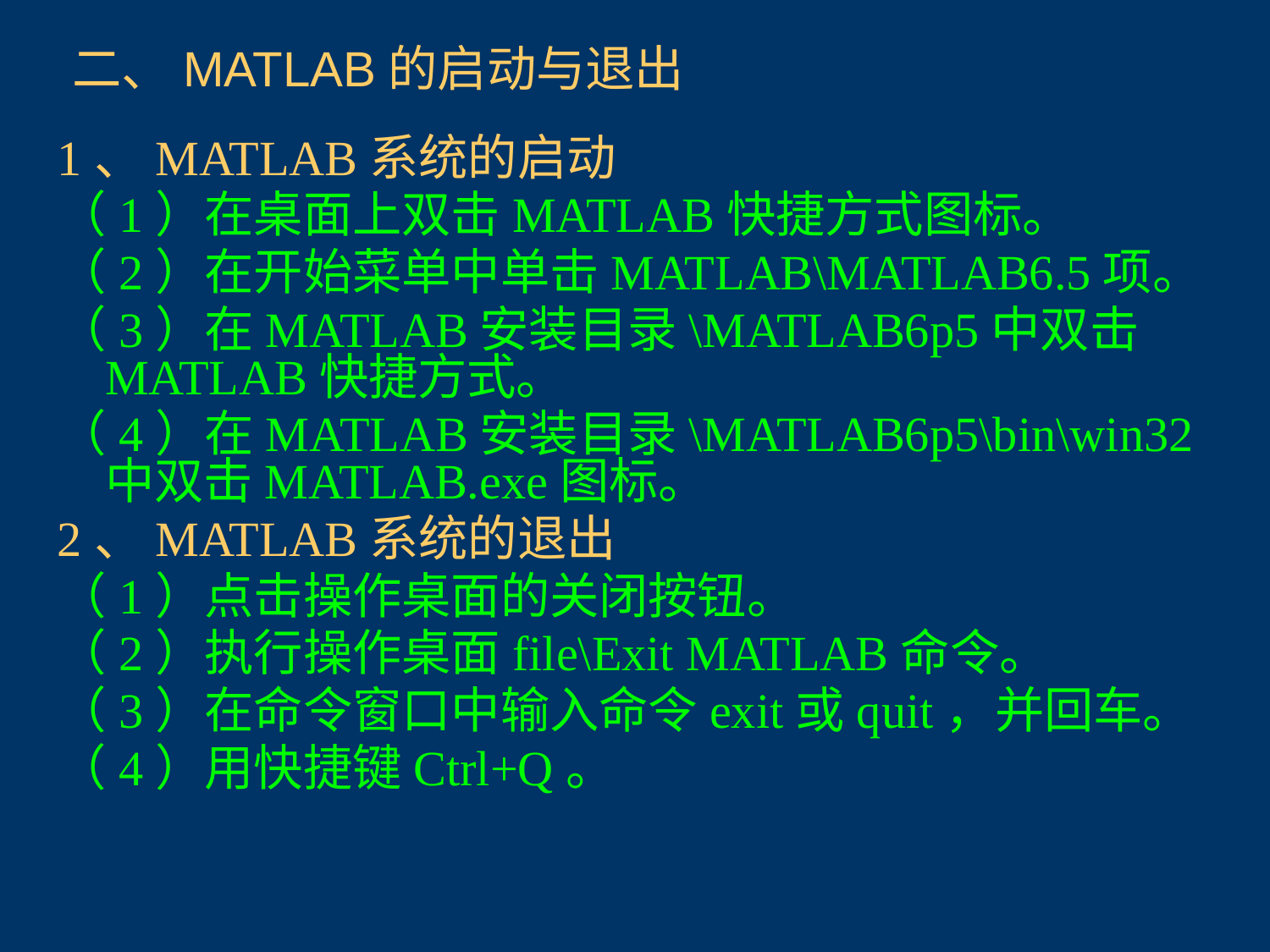

二、MATLAB的启动与退出
1、MATLAB系统的启动
（1）在桌面上双击MATLAB快捷方式图标。
（2）在开始菜单中单击MATLAB\MATLAB6.5项。
（3）在MATLAB安装目录\MATLAB6p5中双击MATLAB快捷方式。
（4）在MATLAB安装目录\MATLAB6p5\bin\win32中双击MATLAB.exe图标。
2、MATLAB系统的退出
（1）点击操作桌面的关闭按钮。
（2）执行操作桌面file\Exit MATLAB命令。
（3）在命令窗口中输入命令exit或quit，并回车。
（4）用快捷键Ctrl+Q。